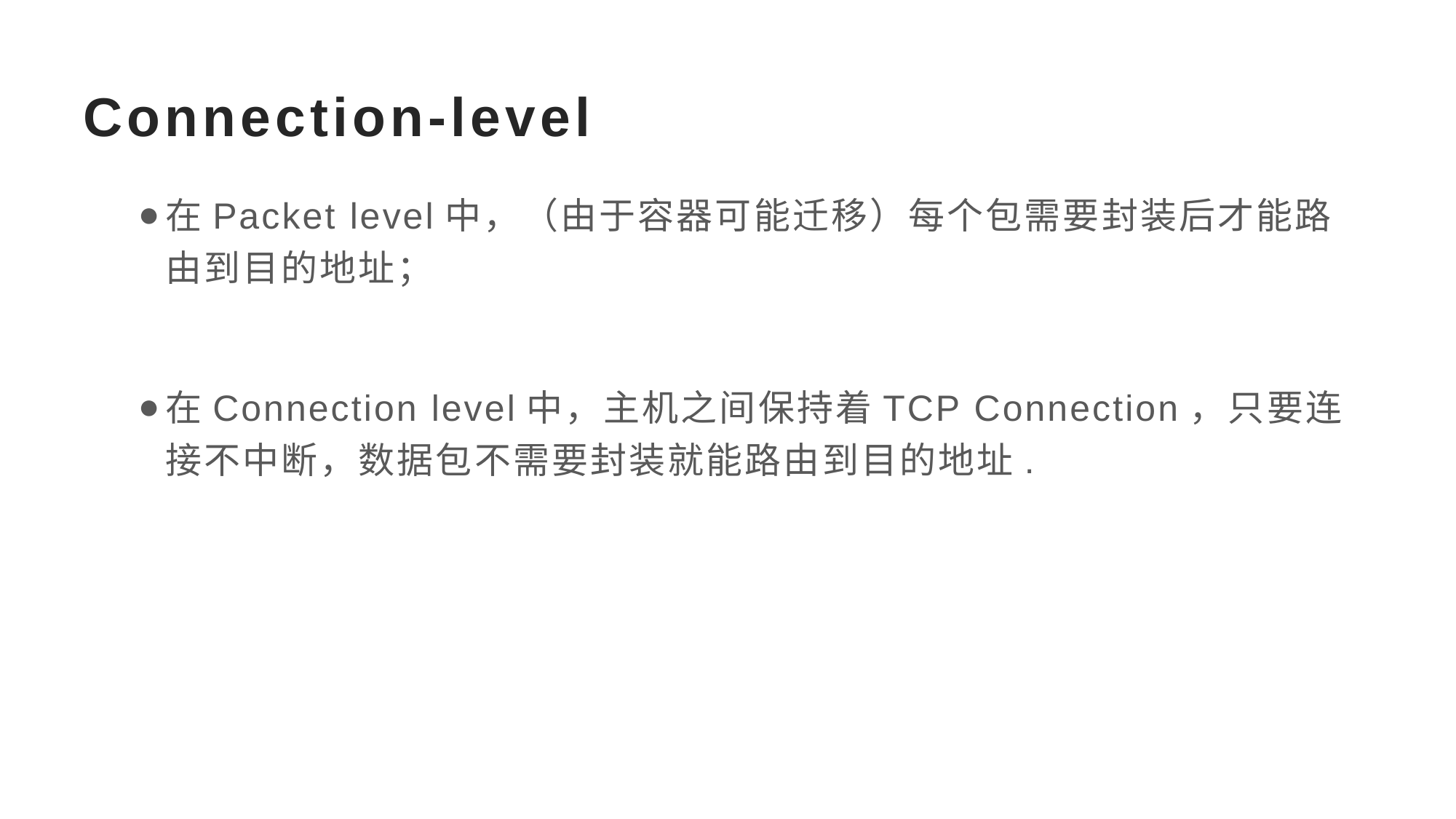

# Connection-level
在Packet level中，（由于容器可能迁移）每个包需要封装后才能路由到目的地址；

在Connection level中，主机之间保持着TCP Connection，只要连接不中断，数据包不需要封装就能路由到目的地址.